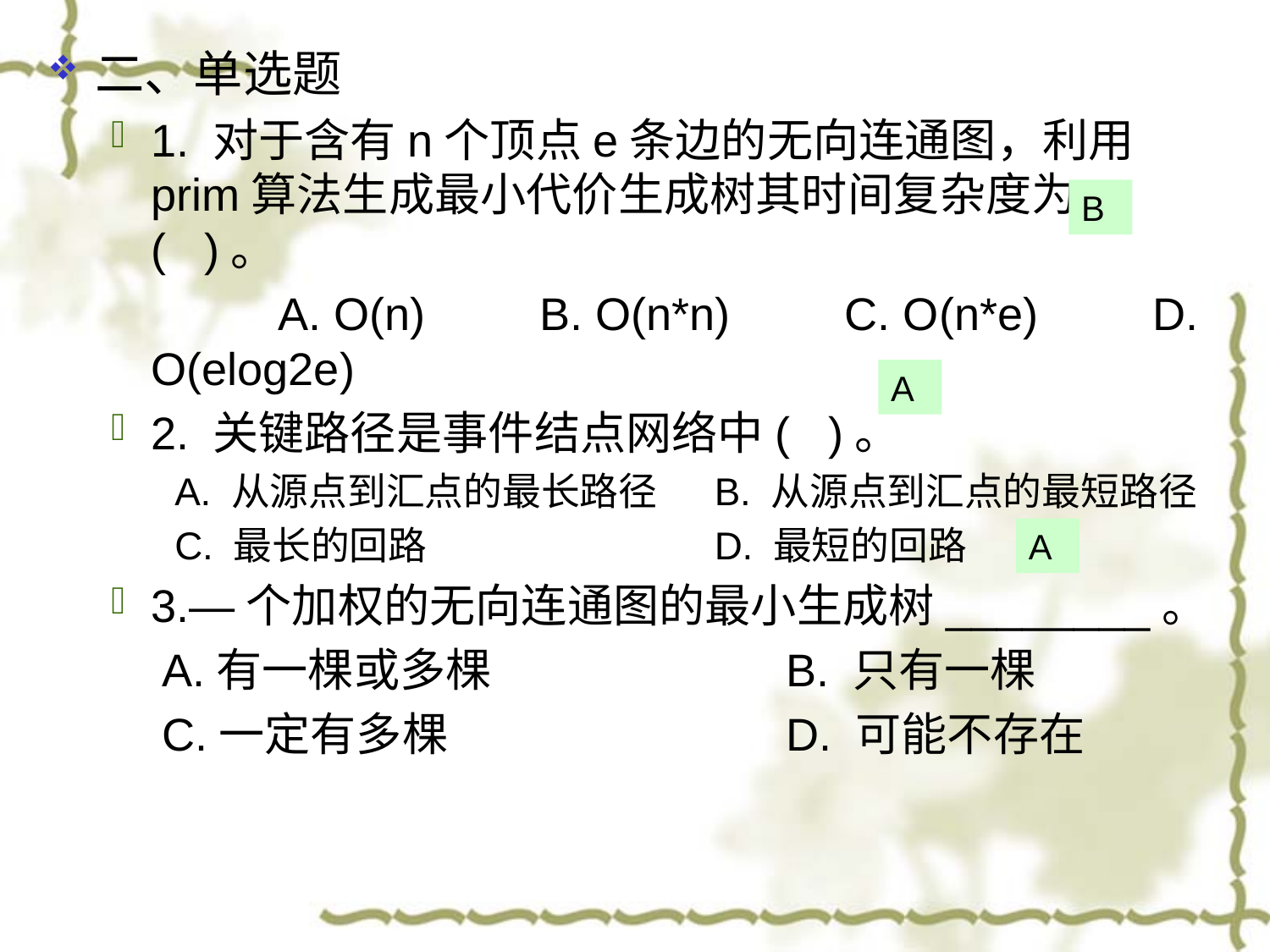

二、单选题
1. 对于含有n个顶点e条边的无向连通图，利用prim算法生成最小代价生成树其时间复杂度为(   )。
		A. O(n)　　B. O(n*n)　　C. O(n*e)　　D. O(elog2e)
2. 关键路径是事件结点网络中(   )。
A. 从源点到汇点的最长路径 	B. 从源点到汇点的最短路径
C. 最长的回路			D. 最短的回路
3.—个加权的无向连通图的最小生成树________。
    A.有一棵或多棵			B. 只有一棵
    C.一定有多棵			D. 可能不存在

B
A
A